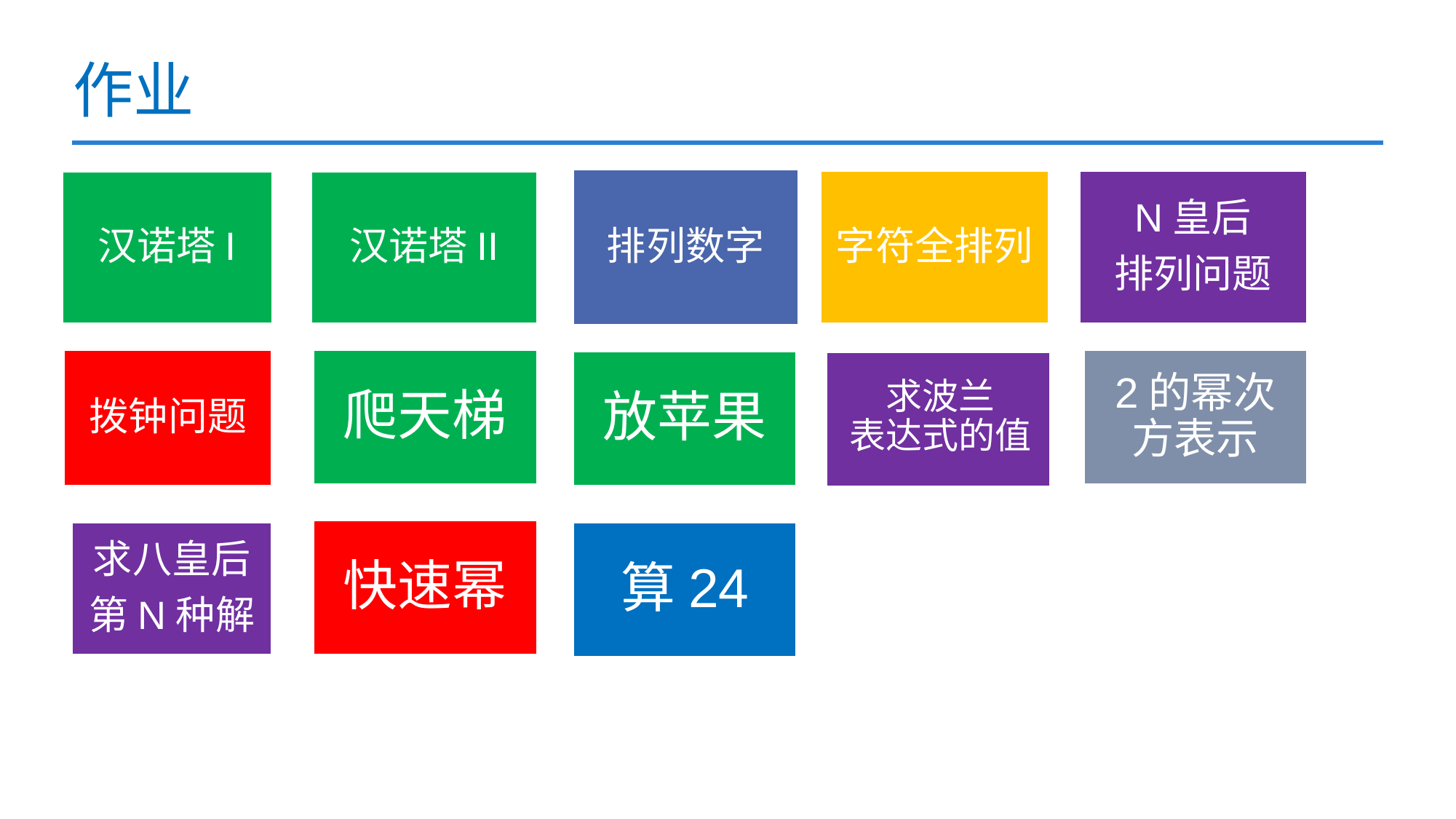

# 作业

排列数字

字符全排列
N皇后
排列问题

汉诺塔I

汉诺塔II

2的幂次方表示

拨钟问题

爬天梯
求波兰
表达式的值

放苹果

快速幂

求八皇后
第N种解

算24